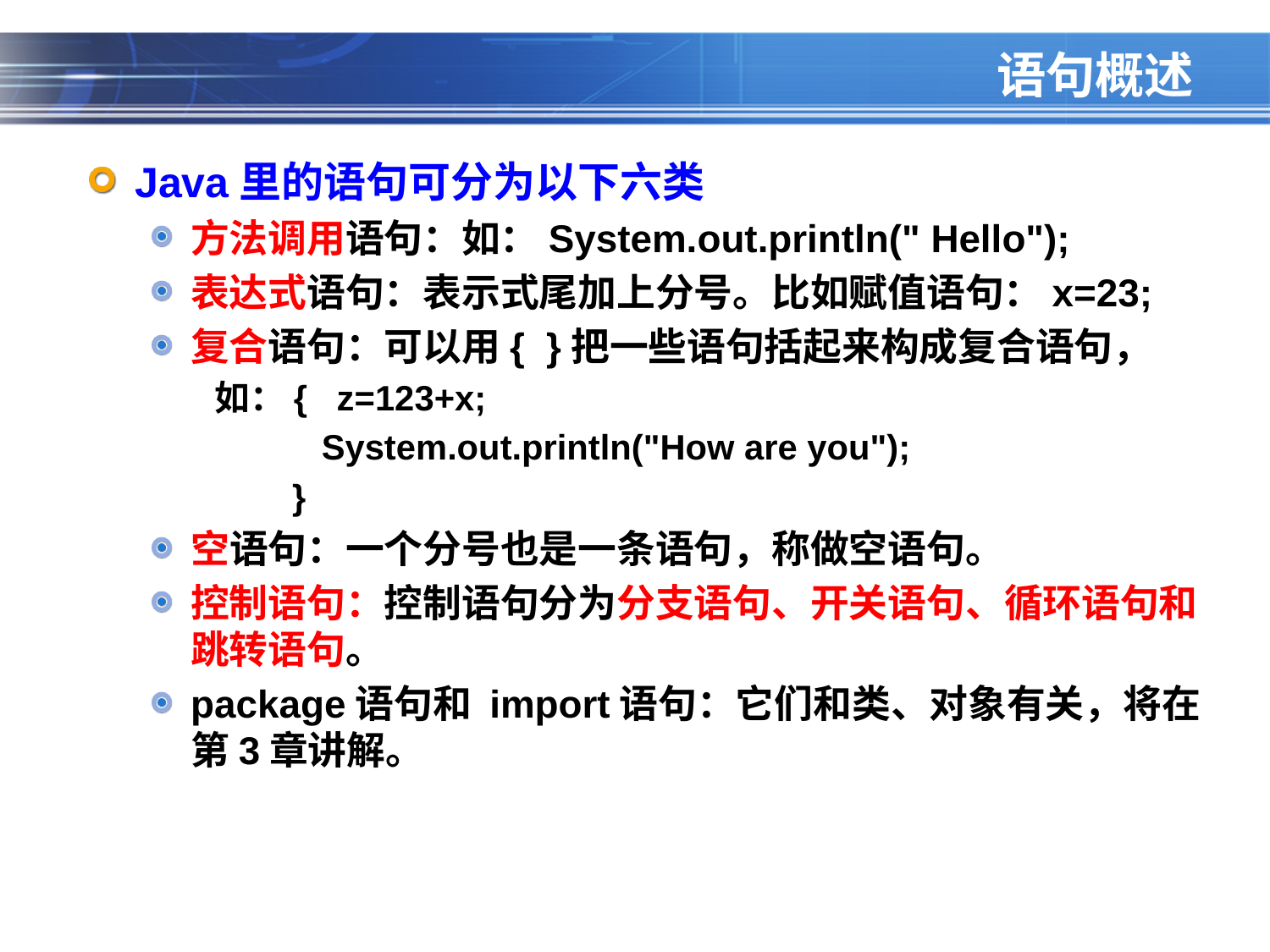

# 语句概述
Java里的语句可分为以下六类
方法调用语句：如：System.out.println(" Hello");
表达式语句：表示式尾加上分号。比如赋值语句：x=23;
复合语句：可以用{  }把一些语句括起来构成复合语句，
如：{   z=123+x;
           System.out.println("How are you");
        }
空语句：一个分号也是一条语句，称做空语句。
控制语句：控制语句分为分支语句、开关语句、循环语句和跳转语句。
package语句和 import语句：它们和类、对象有关，将在第3章讲解。